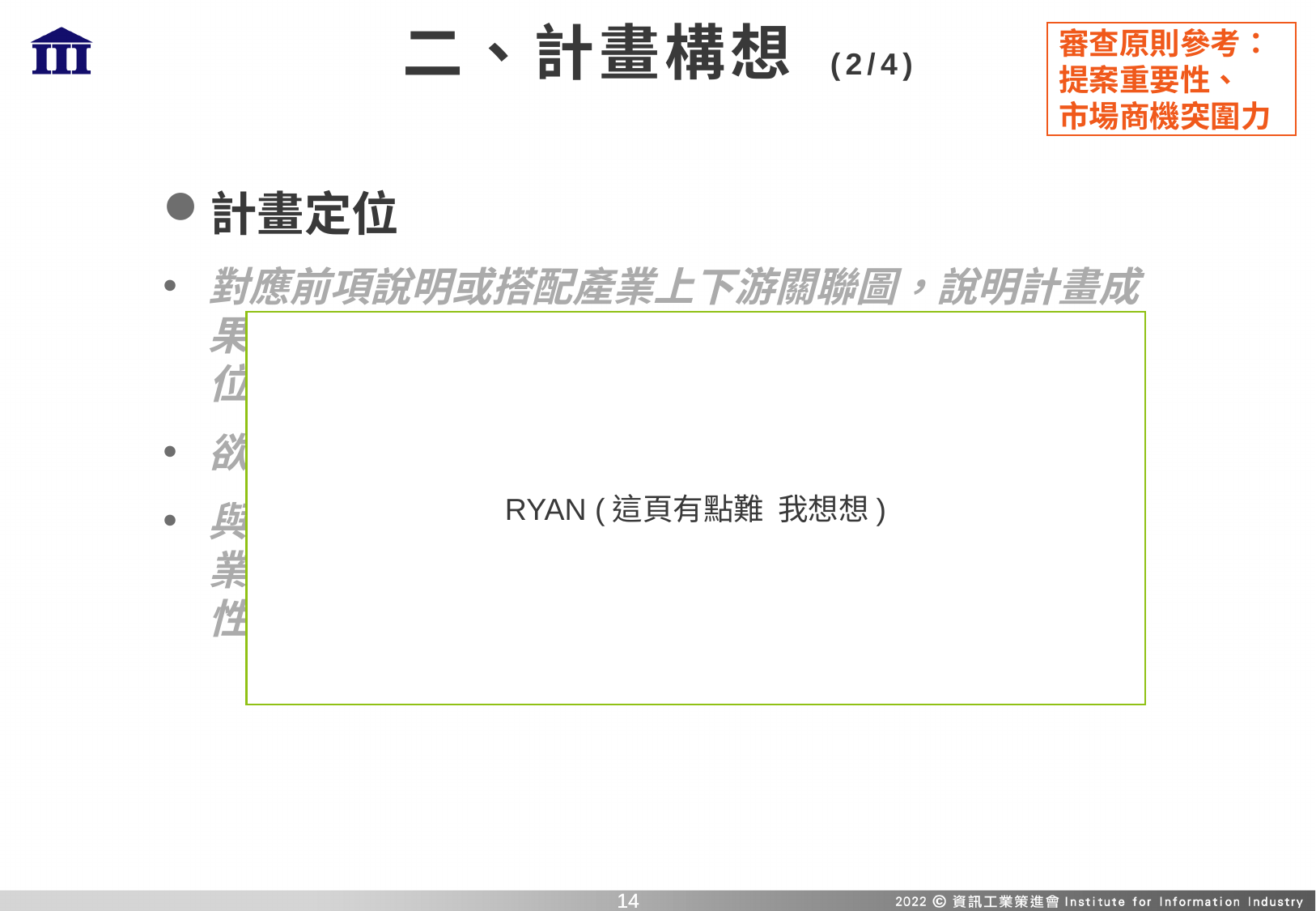

# 二、計畫構想 (2/4)
審查原則參考：
提案重要性、
市場商機突圍力
計畫定位
對應前項說明或搭配產業上下游關聯圖，說明計畫成果將具體貢獻於產業的哪一部份及所規劃之第三方定位(含甲方及乙方具體說明)
欲解決的問題及其重要性、必要性、迫切性
與數位部政政策、數位產業署之「R、I、S、E」業務推動重點，或本會第三方協力機構目標等之關聯性或綜效

RYAN (這頁有點難  我想想)